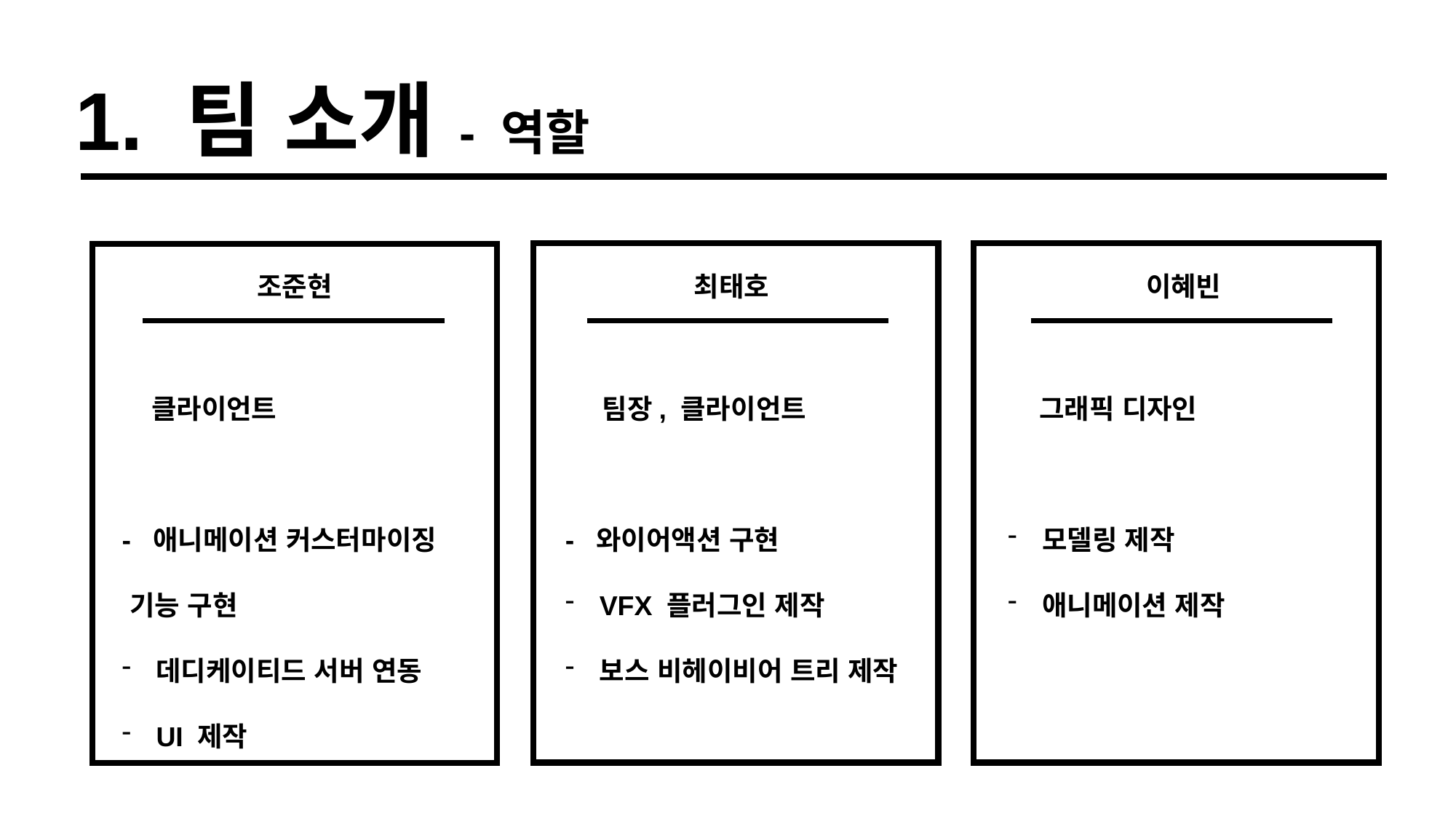

1. 팀 소개 - 역할

조준현
최태호
이혜빈
   클라이언트

-  애니메이션 커스터마이징     기능 구현
데디케이티드 서버 연동
UI 제작

    팀장, 클라이언트

-  와이어액션 구현
VFX 플러그인 제작
보스 비헤이비어 트리 제작

    그래픽 디자인

모델링 제작
애니메이션 제작